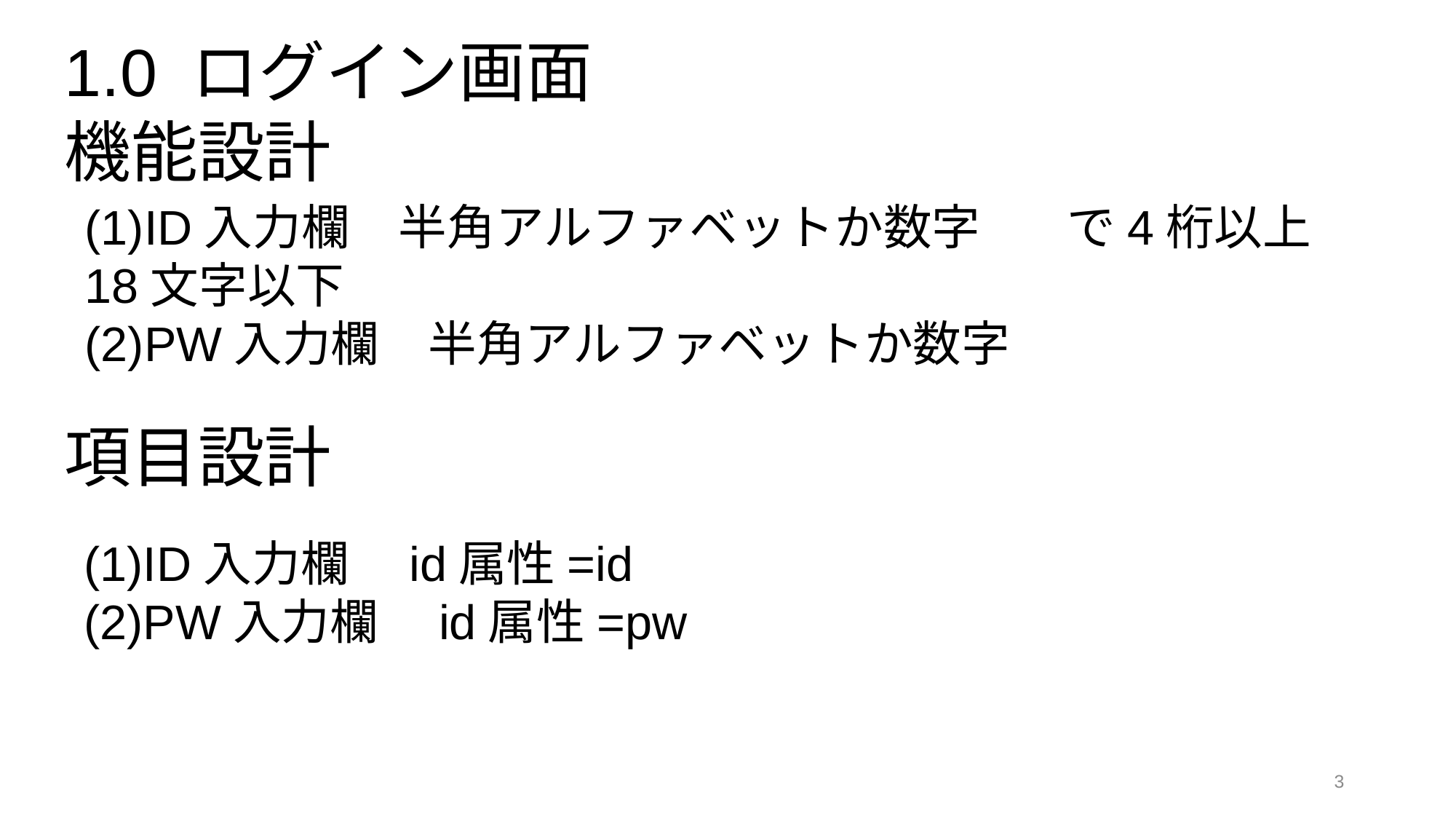

1.0 ログイン画面
機能設計
(1)ID入力欄　半角アルファベットか数字	で4桁以上18文字以下
(2)PW入力欄　半角アルファベットか数字
項目設計

(1)ID入力欄　id属性=id
(2)PW入力欄　id属性=pw

3